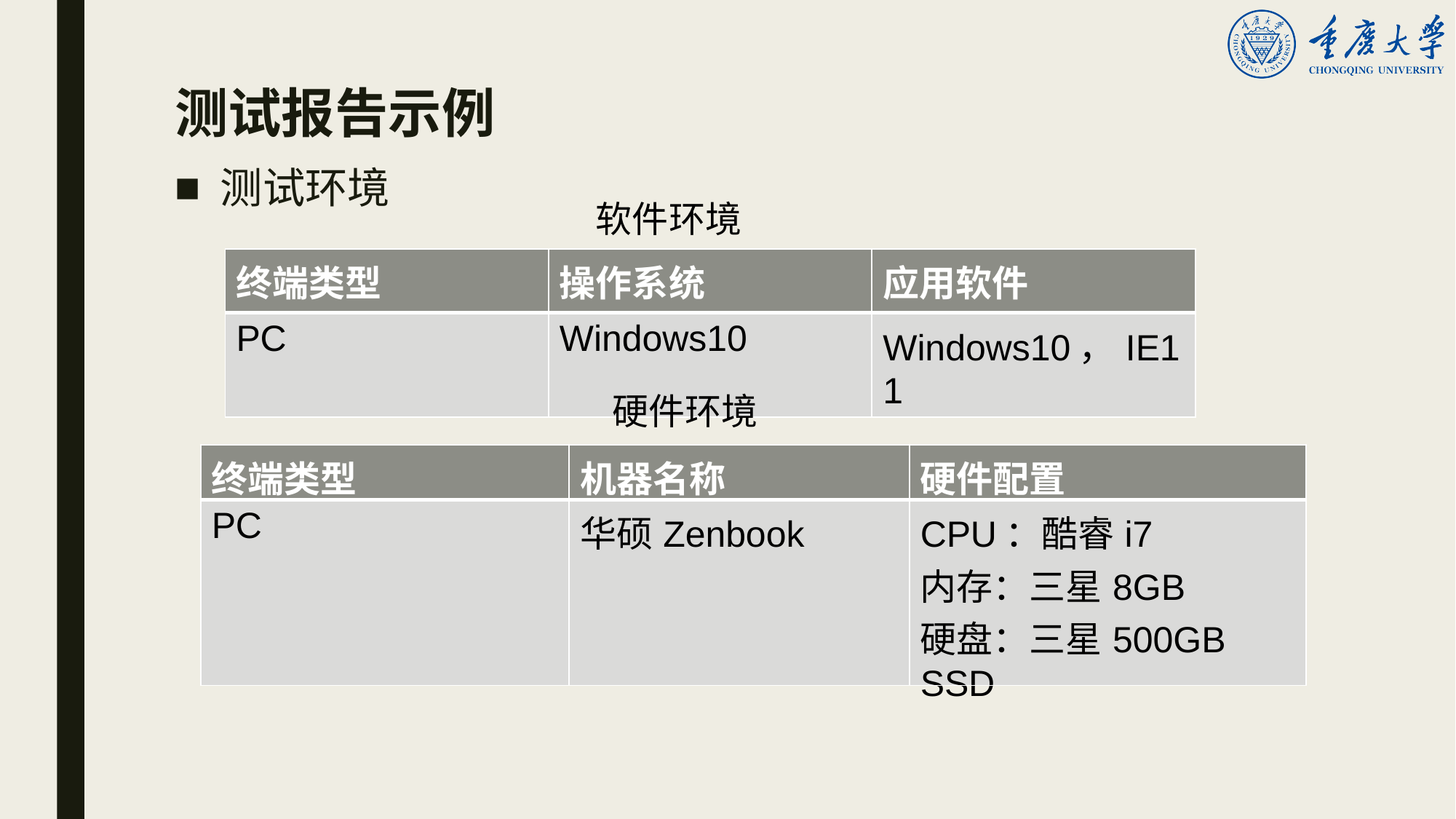

# 测试报告示例
测试环境
软件环境
| 终端类型 | 操作系统 | 应用软件 |
| --- | --- | --- |
| PC | Windows10 | Windows10，IE11 |
硬件环境
| 终端类型 | 机器名称 | 硬件配置 |
| --- | --- | --- |
| PC | 华硕Zenbook | CPU：酷睿i7 内存：三星8GB 硬盘：三星500GB SSD |